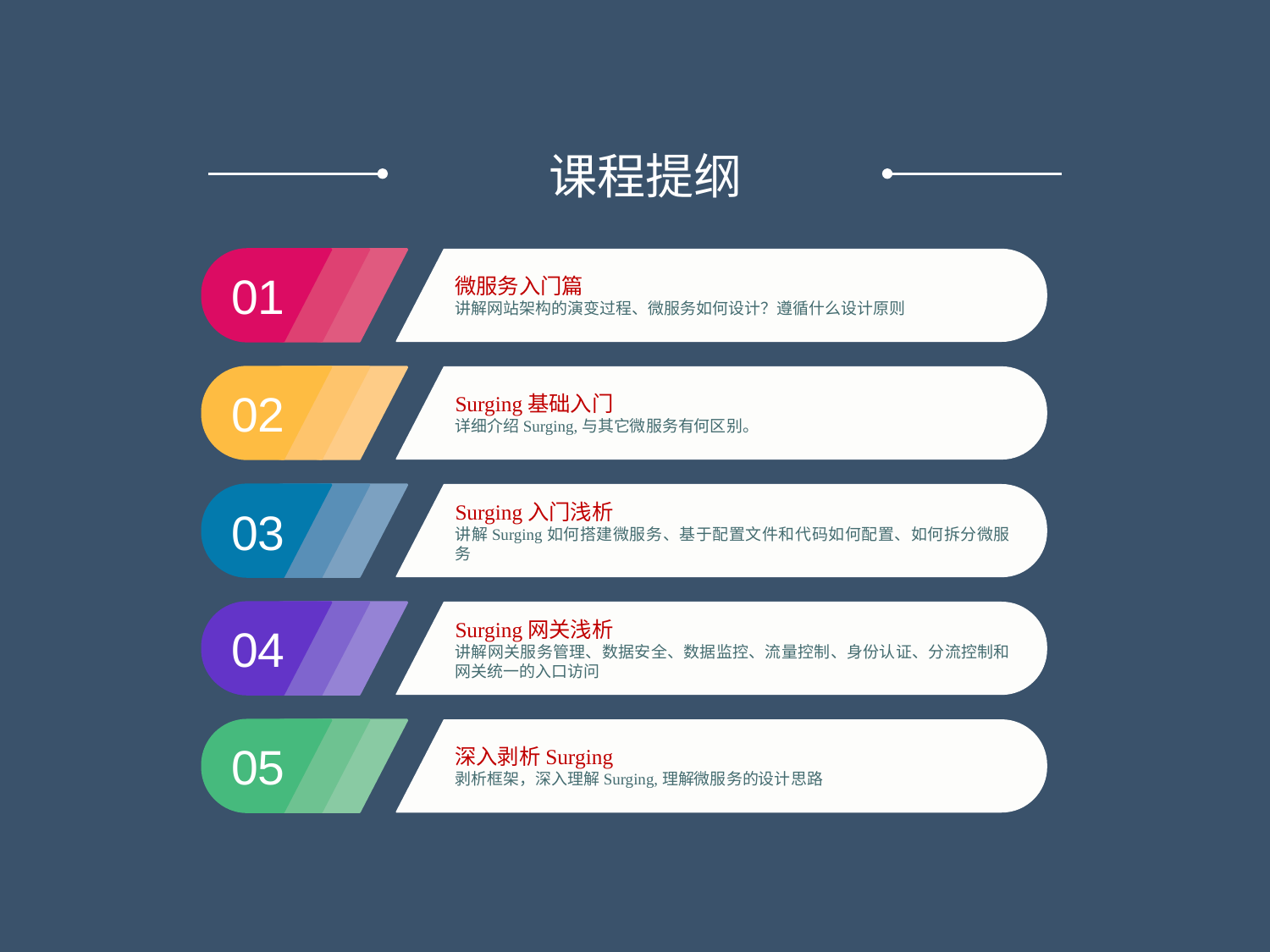

课程提纲

01

微服务入门篇
讲解网站架构的演变过程、微服务如何设计？遵循什么设计原则
02

Surging基础入门
详细介绍Surging,与其它微服务有何区别。

03

Surging入门浅析
讲解Surging如何搭建微服务、基于配置文件和代码如何配置、如何拆分微服务
04

Surging网关浅析
讲解网关服务管理、数据安全、数据监控、流量控制、身份认证、分流控制和网关统一的入口访问

05

深入剥析Surging
剥析框架，深入理解Surging,理解微服务的设计思路